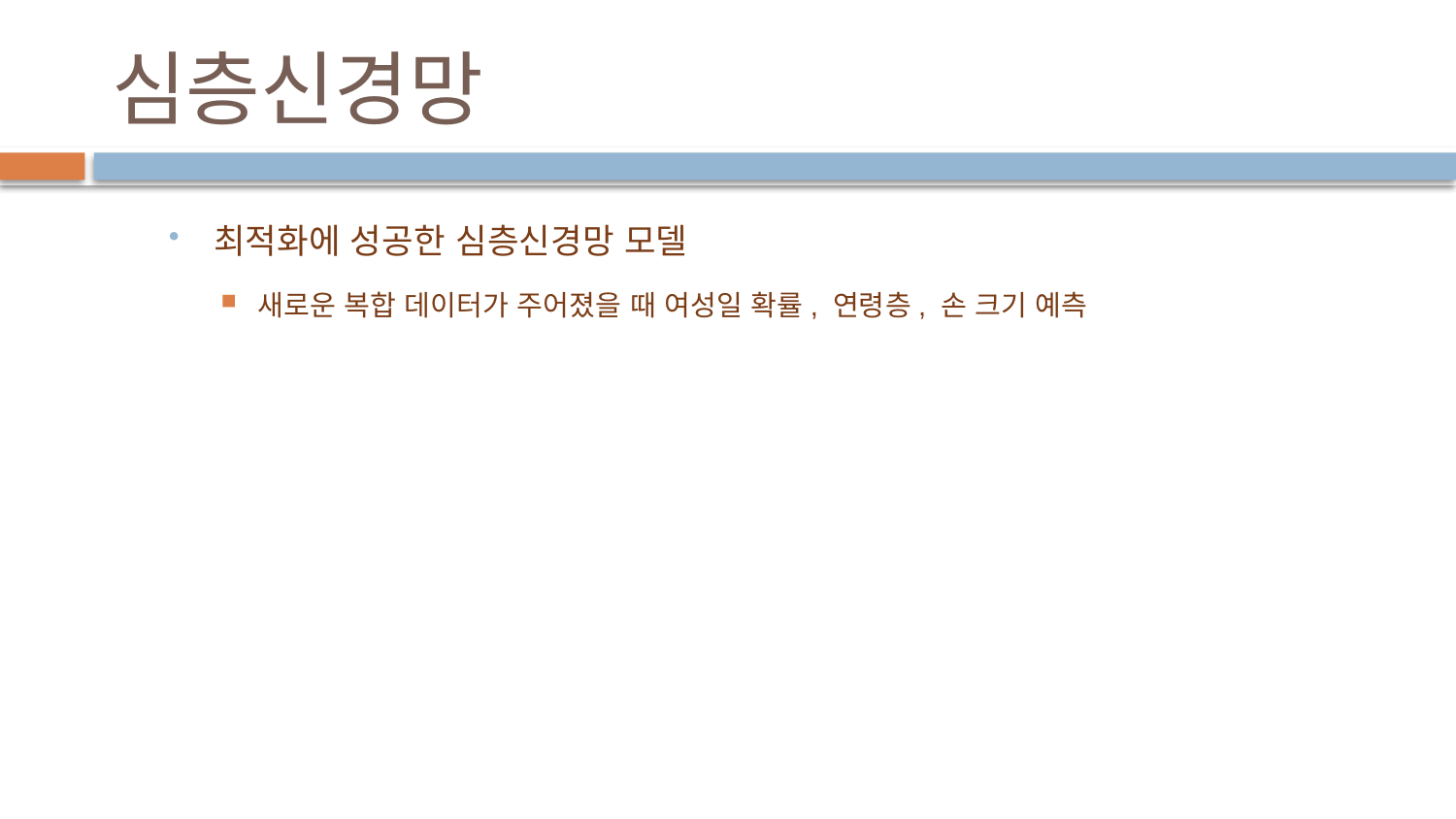

# 심층신경망
최적화에 성공한 심층신경망 모델
새로운 복합 데이터가 주어졌을 때 여성일 확률, 연령층, 손 크기 예측